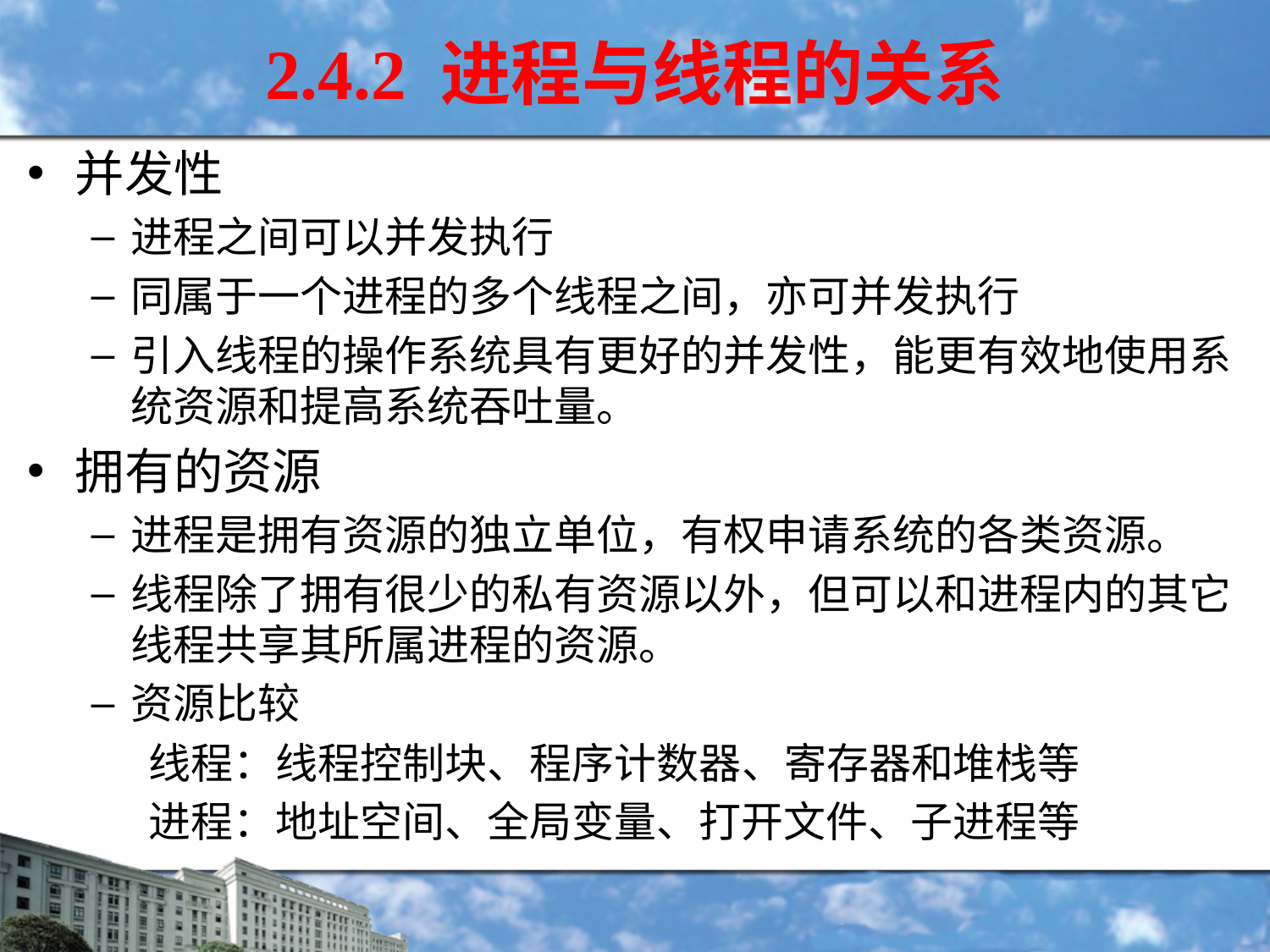

2.4.2 进程与线程的关系
并发性
进程之间可以并发执行
同属于一个进程的多个线程之间，亦可并发执行
引入线程的操作系统具有更好的并发性，能更有效地使用系统资源和提高系统吞吐量。
拥有的资源
进程是拥有资源的独立单位，有权申请系统的各类资源。
线程除了拥有很少的私有资源以外，但可以和进程内的其它线程共享其所属进程的资源。
资源比较
     线程：线程控制块、程序计数器、寄存器和堆栈等
     进程：地址空间、全局变量、打开文件、子进程等